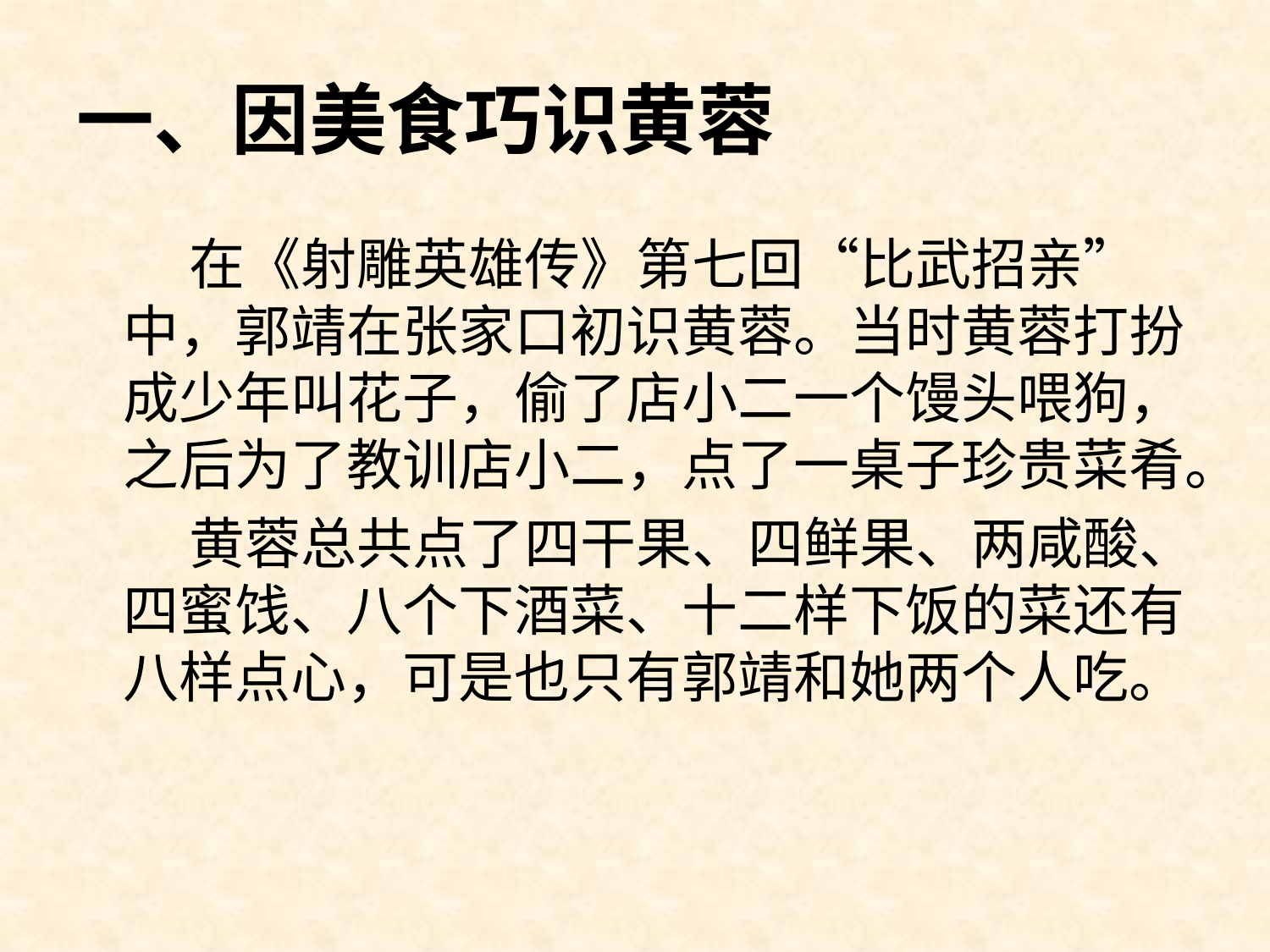

# 一、因美食巧识黄蓉
        在《射雕英雄传》第七回“比武招亲”中，郭靖在张家口初识黄蓉。当时黄蓉打扮成少年叫花子，偷了店小二一个馒头喂狗，之后为了教训店小二，点了一桌子珍贵菜肴。
        黄蓉总共点了四干果、四鲜果、两咸酸、四蜜饯、八个下酒菜、十二样下饭的菜还有八样点心，可是也只有郭靖和她两个人吃。